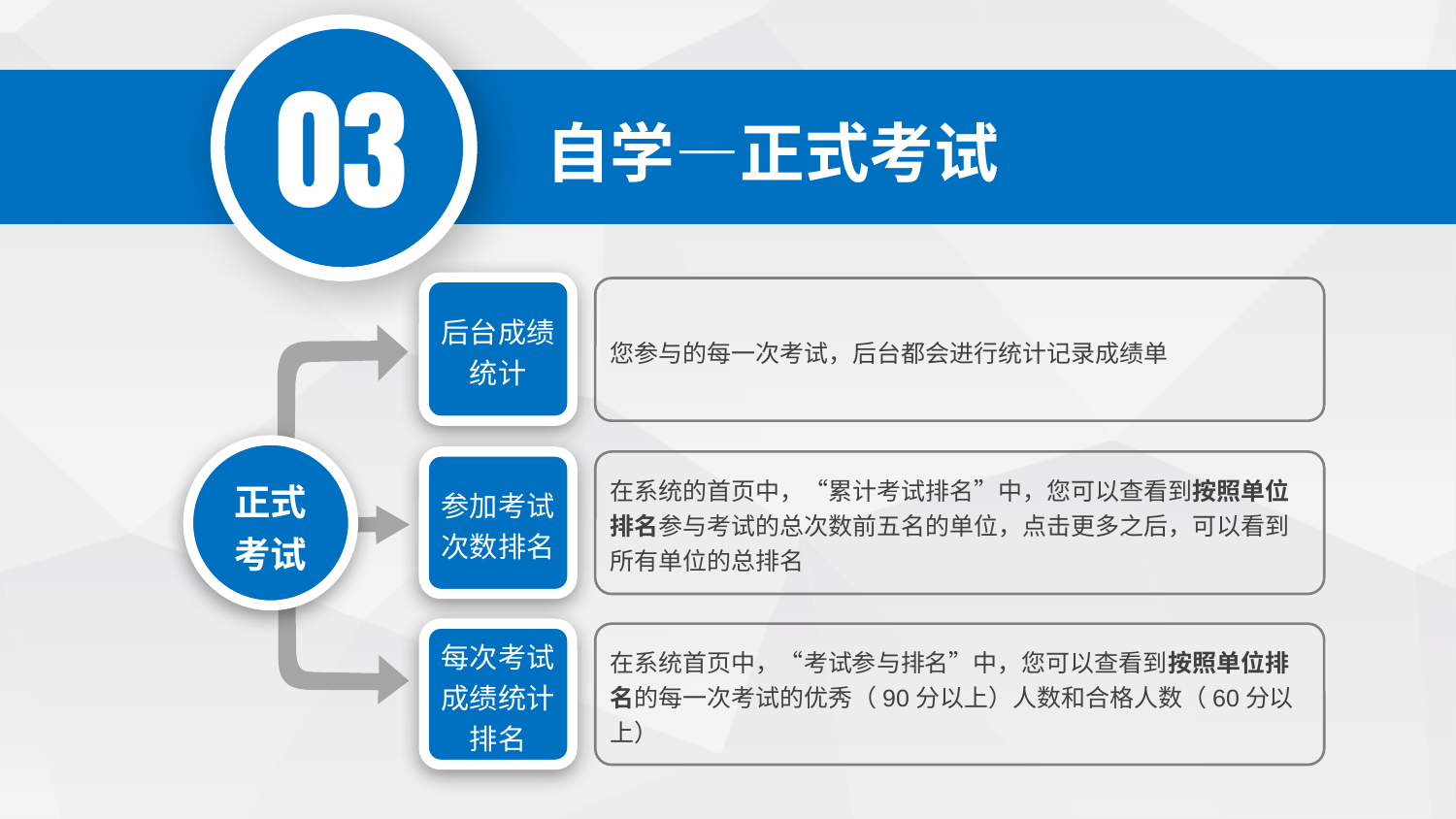

03

自学—正式考试
后台成绩统计
您参与的每一次考试，后台都会进行统计记录成绩单

正式考试

参加考试次数排名
在系统的首页中，“累计考试排名”中，您可以查看到按照单位排名参与考试的总次数前五名的单位，点击更多之后，可以看到所有单位的总排名

每次考试成绩统计排名
在系统首页中，“考试参与排名”中，您可以查看到按照单位排名的每一次考试的优秀（90分以上）人数和合格人数（60分以上）